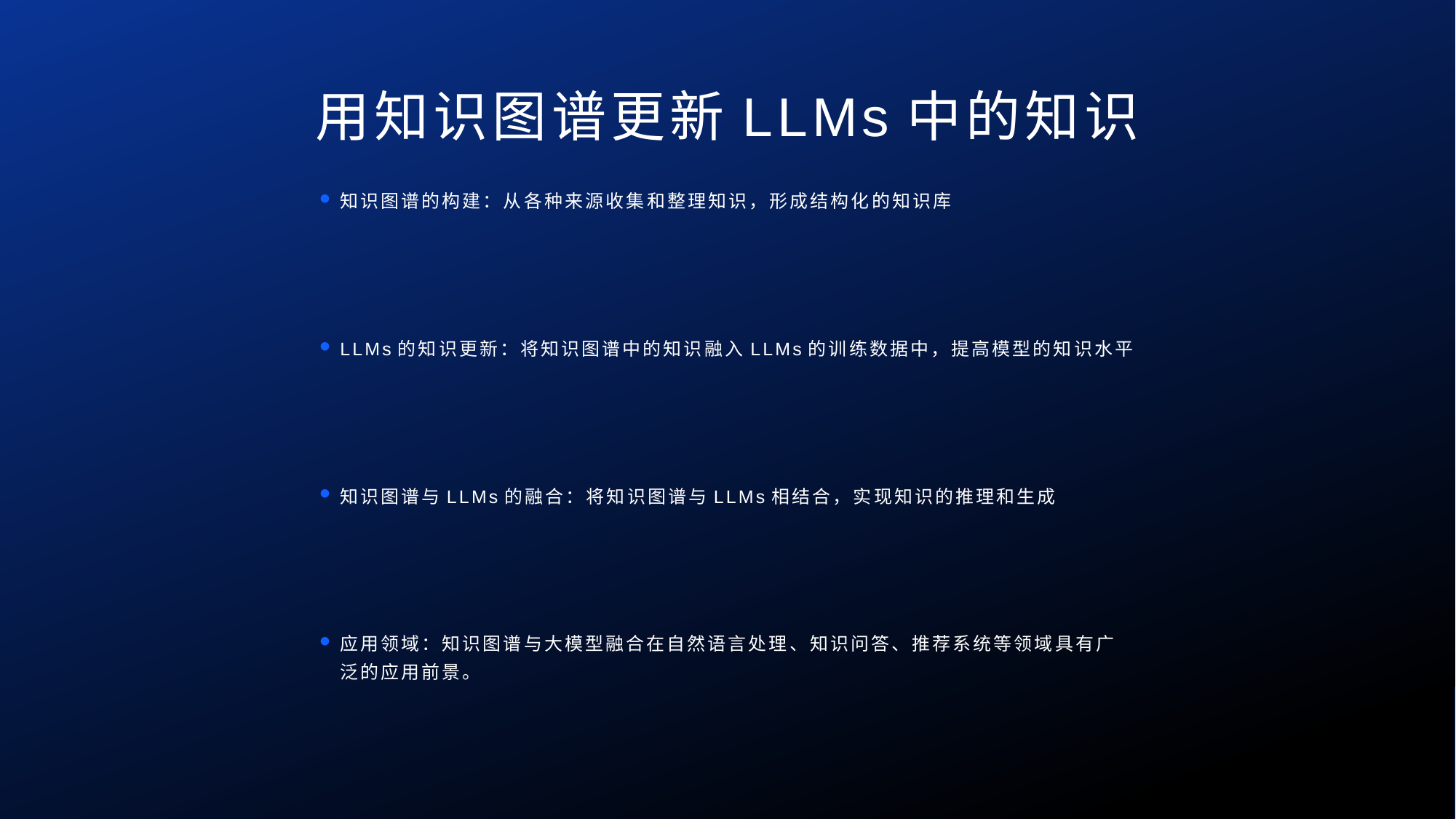

用知识图谱更新LLMs中的知识
知识图谱的构建：从各种来源收集和整理知识，形成结构化的知识库
LLMs的知识更新：将知识图谱中的知识融入LLMs的训练数据中，提高模型的知识水平
知识图谱与LLMs的融合：将知识图谱与LLMs相结合，实现知识的推理和生成
应用领域：知识图谱与大模型融合在自然语言处理、知识问答、推荐系统等领域具有广泛的应用前景。